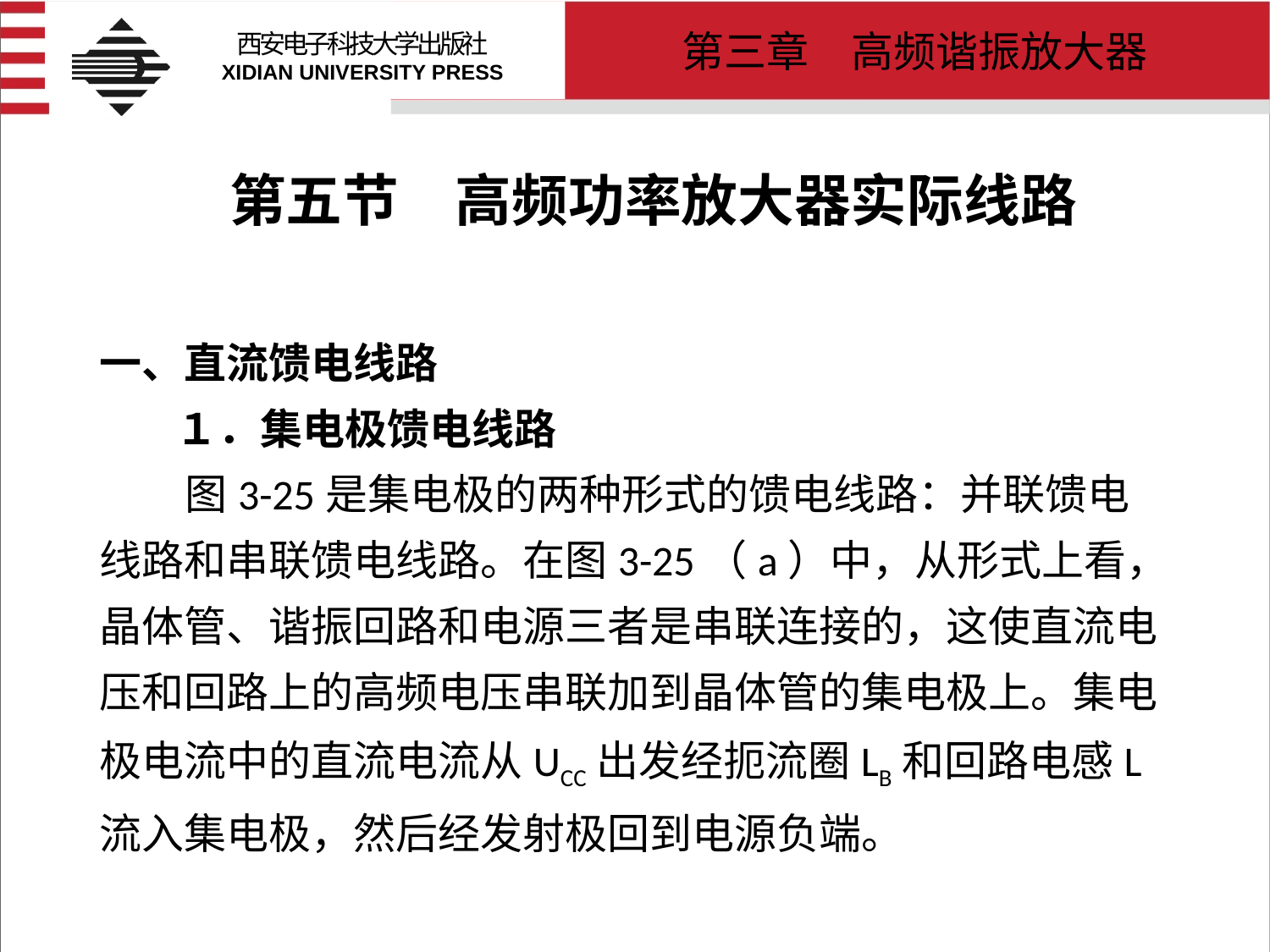

# 第五节　高频功率放大器实际线路 一、直流馈电线路 １．集电极馈电线路 图3-25是集电极的两种形式的馈电线路：并联馈电线路和串联馈电线路。在图3-25（a）中，从形式上看，晶体管、谐振回路和电源三者是串联连接的，这使直流电压和回路上的高频电压串联加到晶体管的集电极上。集电极电流中的直流电流从UCC出发经扼流圈LB和回路电感L流入集电极，然后经发射极回到电源负端。